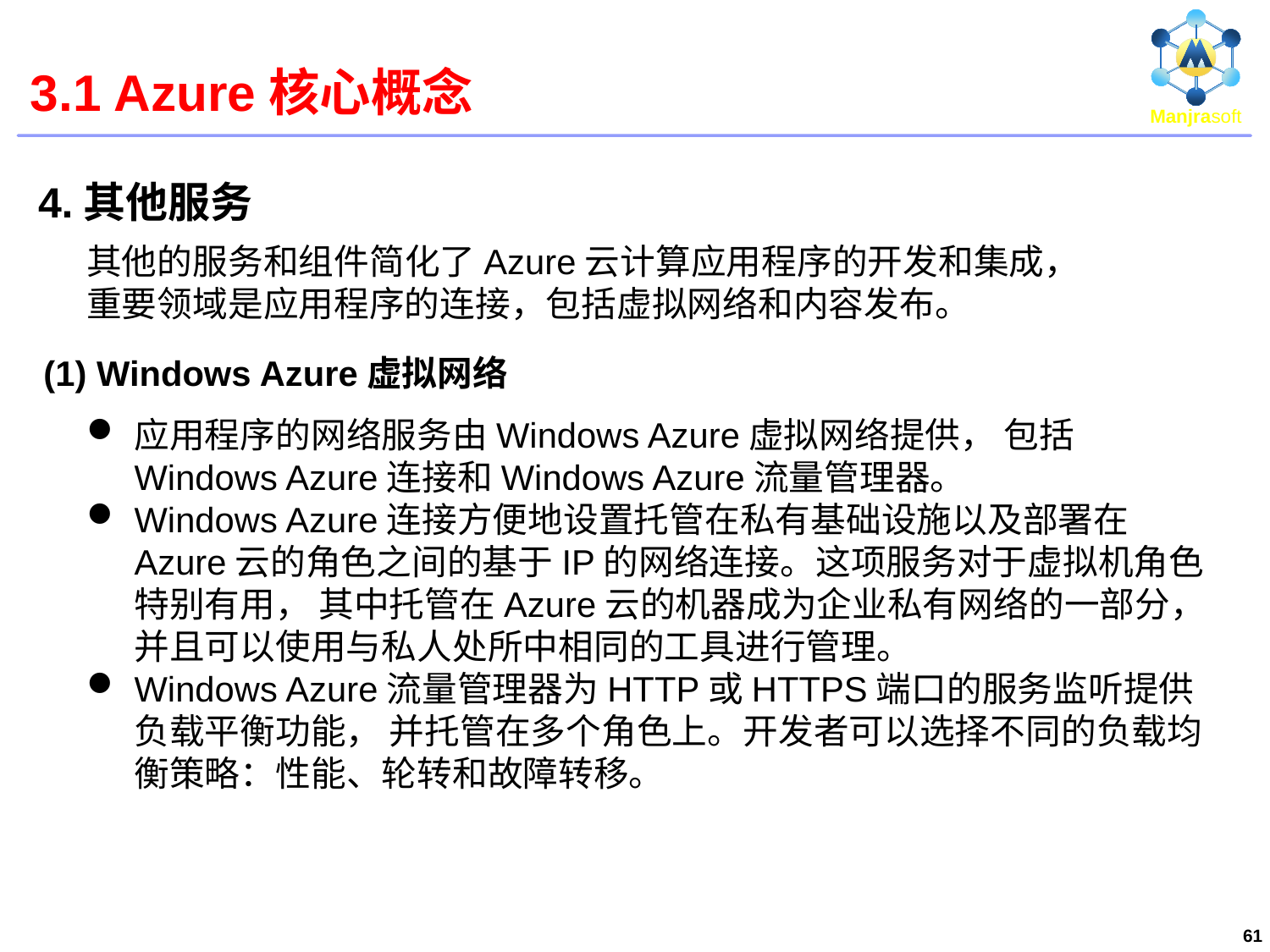

# 3.1 Azure核心概念
4.其他服务
其他的服务和组件简化了Azure云计算应用程序的开发和集成，重要领域是应用程序的连接，包括虚拟网络和内容发布。
(1) Windows Azure虚拟网络
应用程序的网络服务由Windows Azure虚拟网络提供， 包括Windows Azure连接和Windows Azure流量管理器。
Windows Azure连接方便地设置托管在私有基础设施以及部署在Azure云的角色之间的基于IP的网络连接。这项服务对于虚拟机角色特别有用， 其中托管在Azure云的机器成为企业私有网络的一部分，并且可以使用与私人处所中相同的工具进行管理。
Windows Azure流量管理器为HTTP或HTTPS端口的服务监听提供负载平衡功能， 并托管在多个角色上。开发者可以选择不同的负载均衡策略：性能、轮转和故障转移。
61